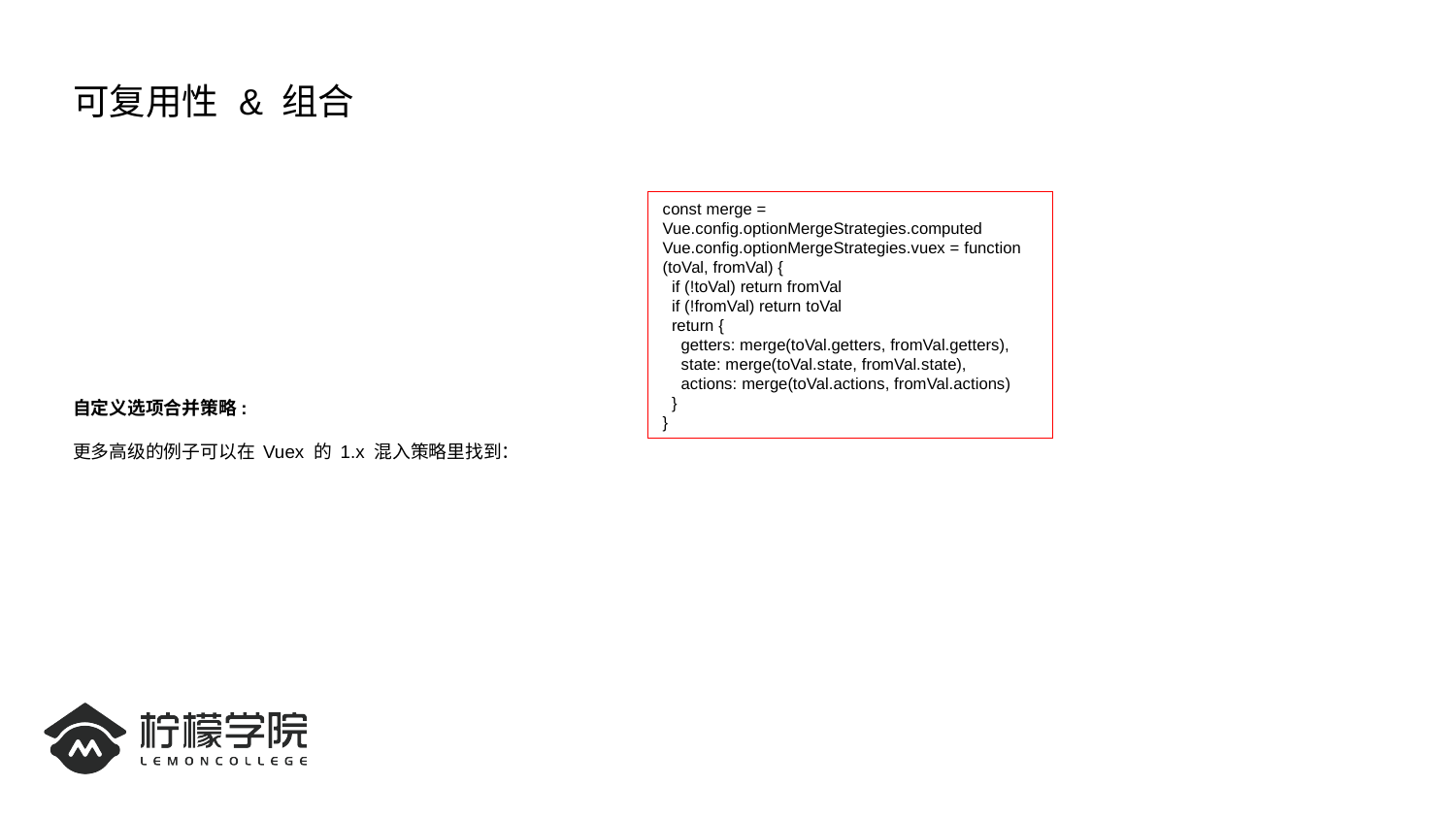

# 可复用性 & 组合
自定义选项合并策略:

更多高级的例子可以在 Vuex 的 1.x 混入策略里找到：
const merge = Vue.config.optionMergeStrategies.computed
Vue.config.optionMergeStrategies.vuex = function (toVal, fromVal) {
  if (!toVal) return fromVal
  if (!fromVal) return toVal
  return {
    getters: merge(toVal.getters, fromVal.getters),
    state: merge(toVal.state, fromVal.state),
    actions: merge(toVal.actions, fromVal.actions)
  }
}